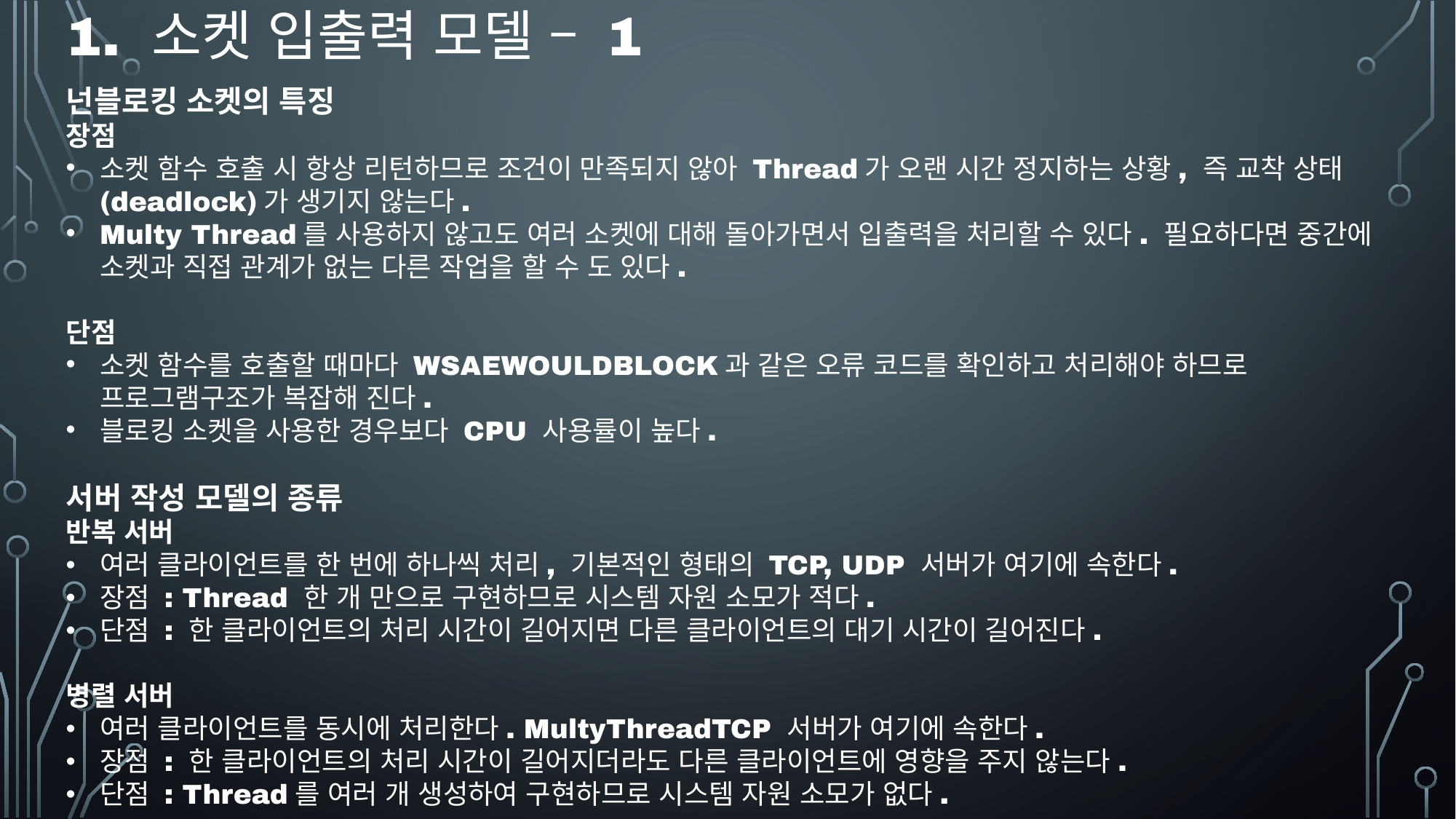

# 1. 소켓 입출력 모델 – 1
넌블로킹 소켓의 특징
장점
소켓 함수 호출 시 항상 리턴하므로 조건이 만족되지 않아 Thread가 오랜 시간 정지하는 상황, 즉 교착 상태(deadlock)가 생기지 않는다.
Multy Thread를 사용하지 않고도 여러 소켓에 대해 돌아가면서 입출력을 처리할 수 있다. 필요하다면 중간에 소켓과 직접 관계가 없는 다른 작업을 할 수 도 있다.

단점
소켓 함수를 호출할 때마다 WSAEWOULDBLOCK과 같은 오류 코드를 확인하고 처리해야 하므로 프로그램구조가 복잡해 진다.
블로킹 소켓을 사용한 경우보다 CPU 사용률이 높다.

서버 작성 모델의 종류
반복 서버
여러 클라이언트를 한 번에 하나씩 처리, 기본적인 형태의 TCP, UDP 서버가 여기에 속한다.
장점 : Thread 한 개 만으로 구현하므로 시스템 자원 소모가 적다.
단점 : 한 클라이언트의 처리 시간이 길어지면 다른 클라이언트의 대기 시간이 길어진다.

병렬 서버
여러 클라이언트를 동시에 처리한다. MultyThreadTCP 서버가 여기에 속한다.
장점 : 한 클라이언트의 처리 시간이 길어지더라도 다른 클라이언트에 영향을 주지 않는다.
단점 : Thread를 여러 개 생성하여 구현하므로 시스템 자원 소모가 없다.